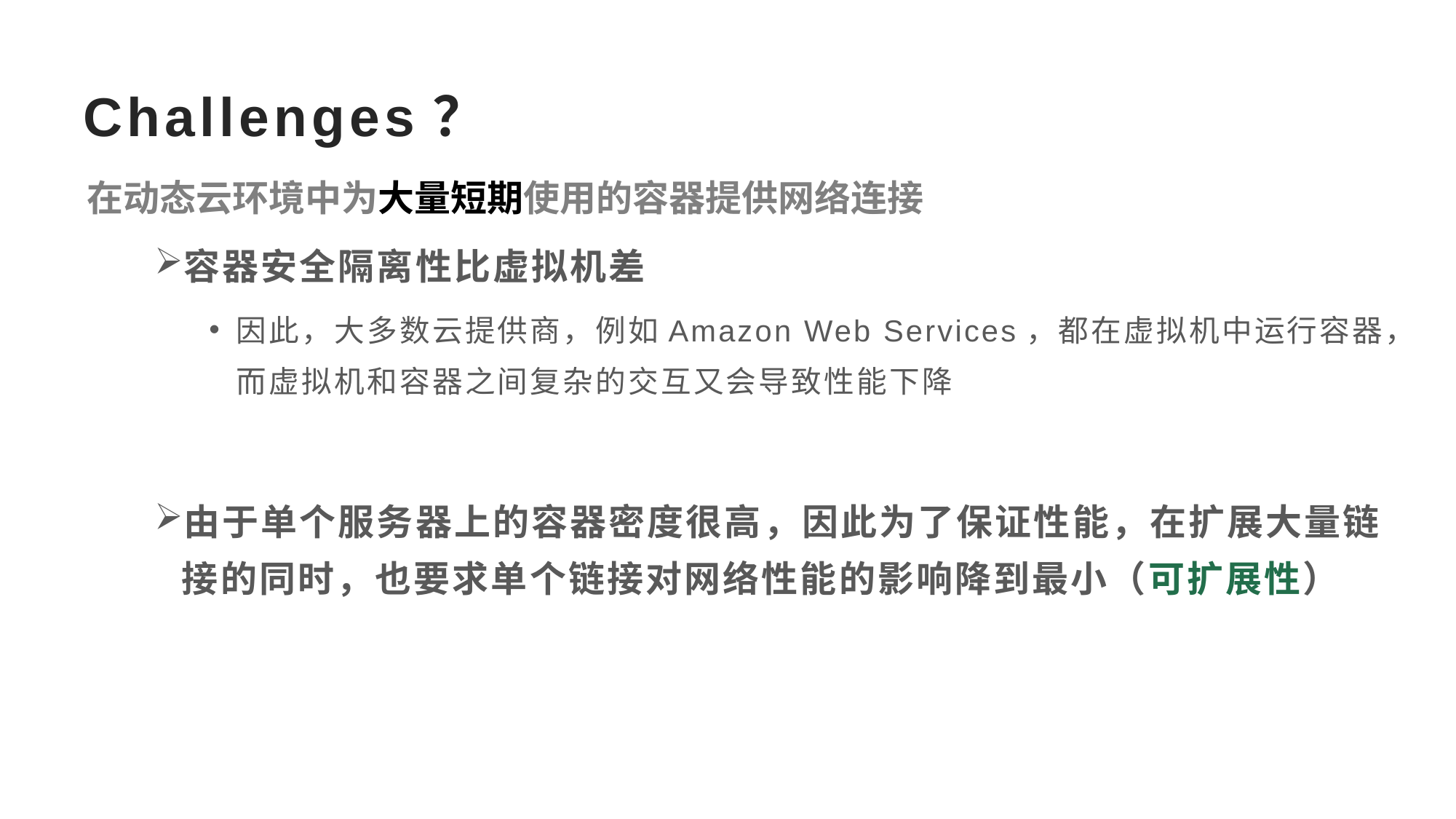

# Challenges？
在动态云环境中为大量短期使用的容器提供网络连接
容器安全隔离性比虚拟机差
因此，大多数云提供商，例如Amazon Web Services，都在虚拟机中运行容器，而虚拟机和容器之间复杂的交互又会导致性能下降

由于单个服务器上的容器密度很高，因此为了保证性能，在扩展大量链接的同时，也要求单个链接对网络性能的影响降到最小（可扩展性）